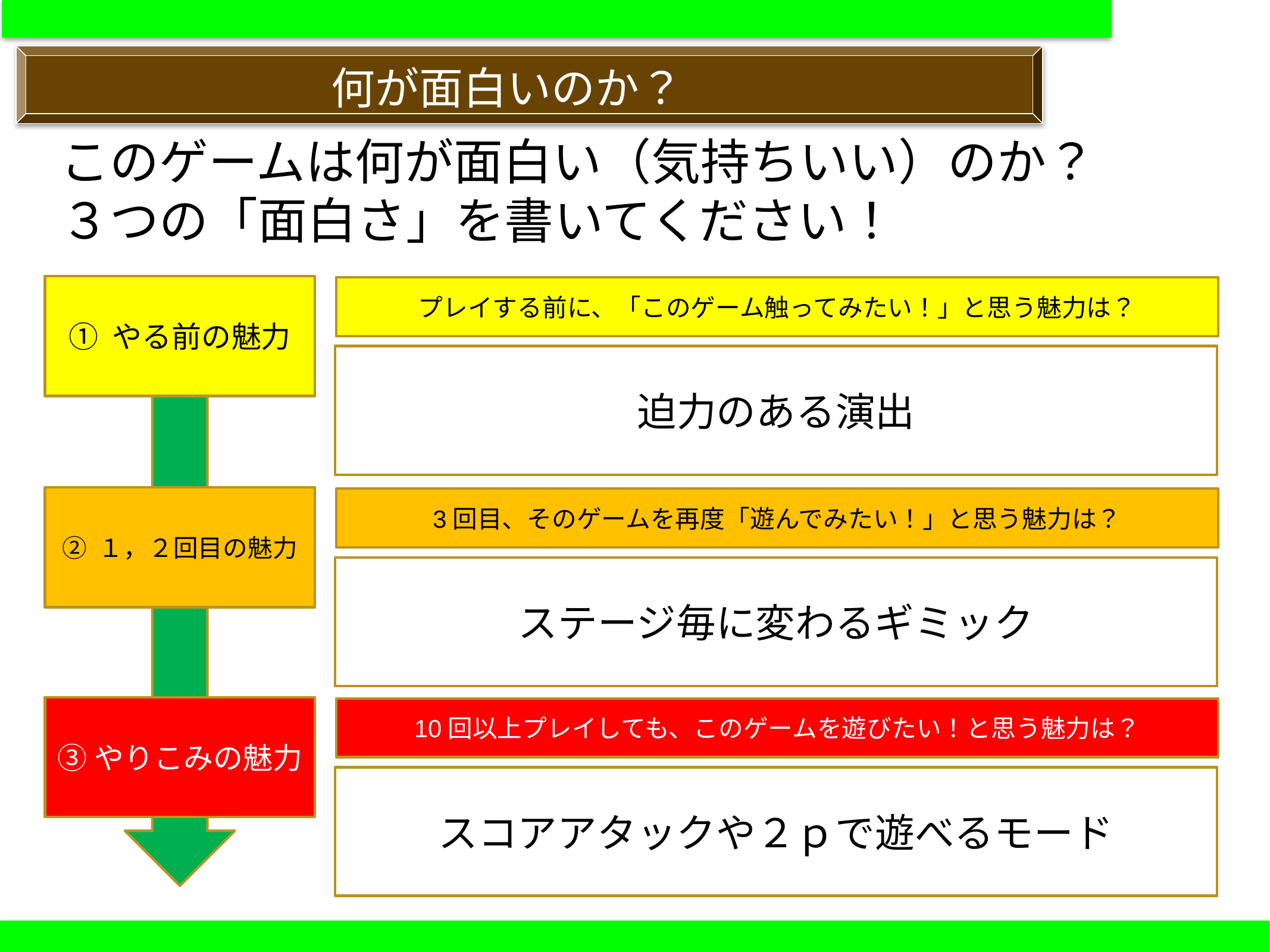

何が面白いのか？
このゲームは何が面白い（気持ちいい）のか？
３つの「面白さ」を書いてください！
① やる前の魅力
プレイする前に、「このゲーム触ってみたい！」と思う魅力は？

迫力のある演出
② １，２回目の魅力
3回目、そのゲームを再度「遊んでみたい！」と思う魅力は？
ステージ毎に変わるギミック
③やりこみの魅力
10回以上プレイしても、このゲームを遊びたい！と思う魅力は？
スコアアタックや２ｐで遊べるモード
4